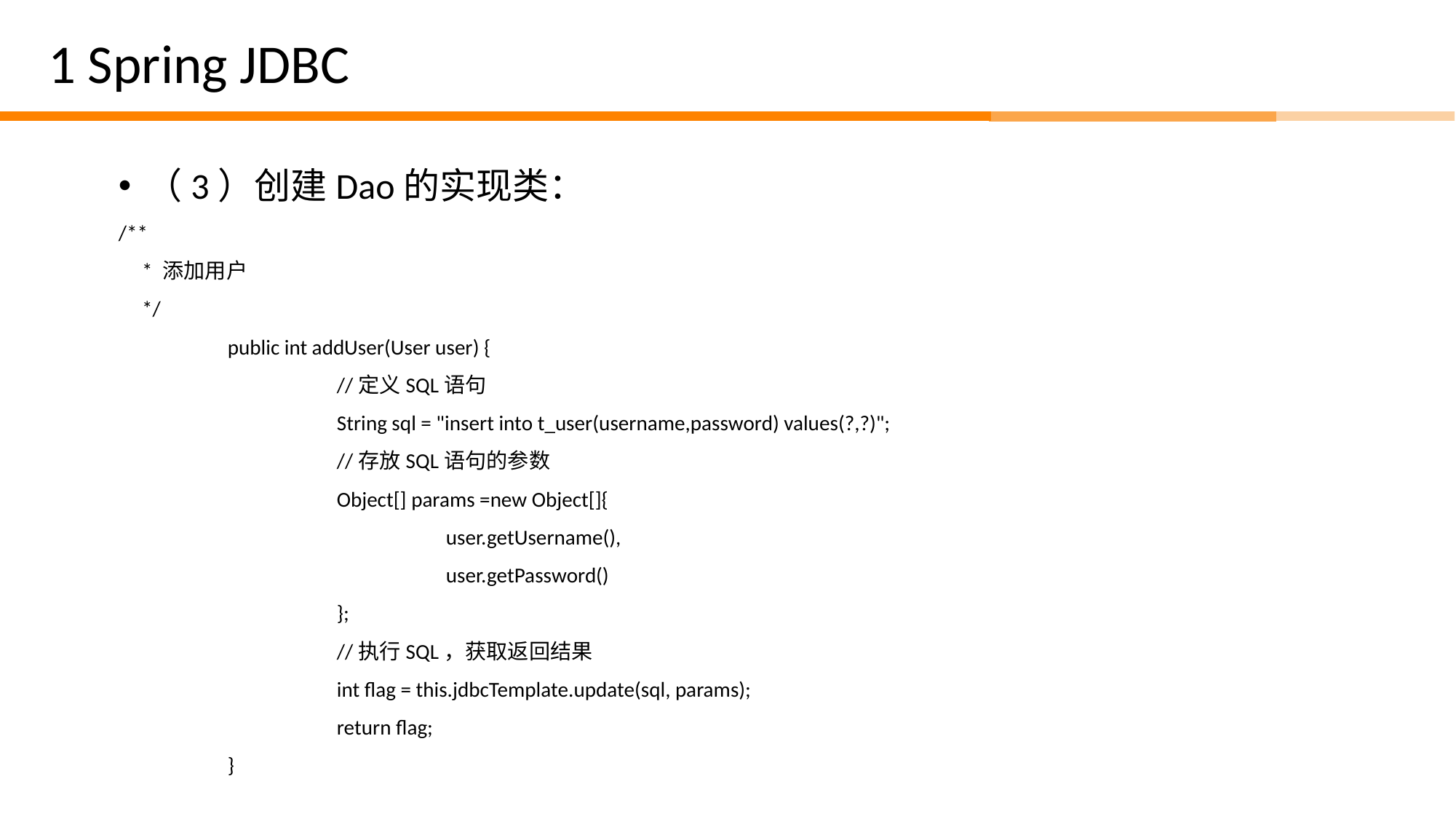

# 1 Spring JDBC
（3）创建Dao的实现类：
/**
     * 添加用户
     */
	public int addUser(User user) {
		//定义SQL语句
		String sql = "insert into t_user(username,password) values(?,?)";
		//存放SQL语句的参数
		Object[] params =new Object[]{
			user.getUsername(),
			user.getPassword()
		};
		//执行SQL，获取返回结果
		int flag = this.jdbcTemplate.update(sql, params);
		return flag;
	}